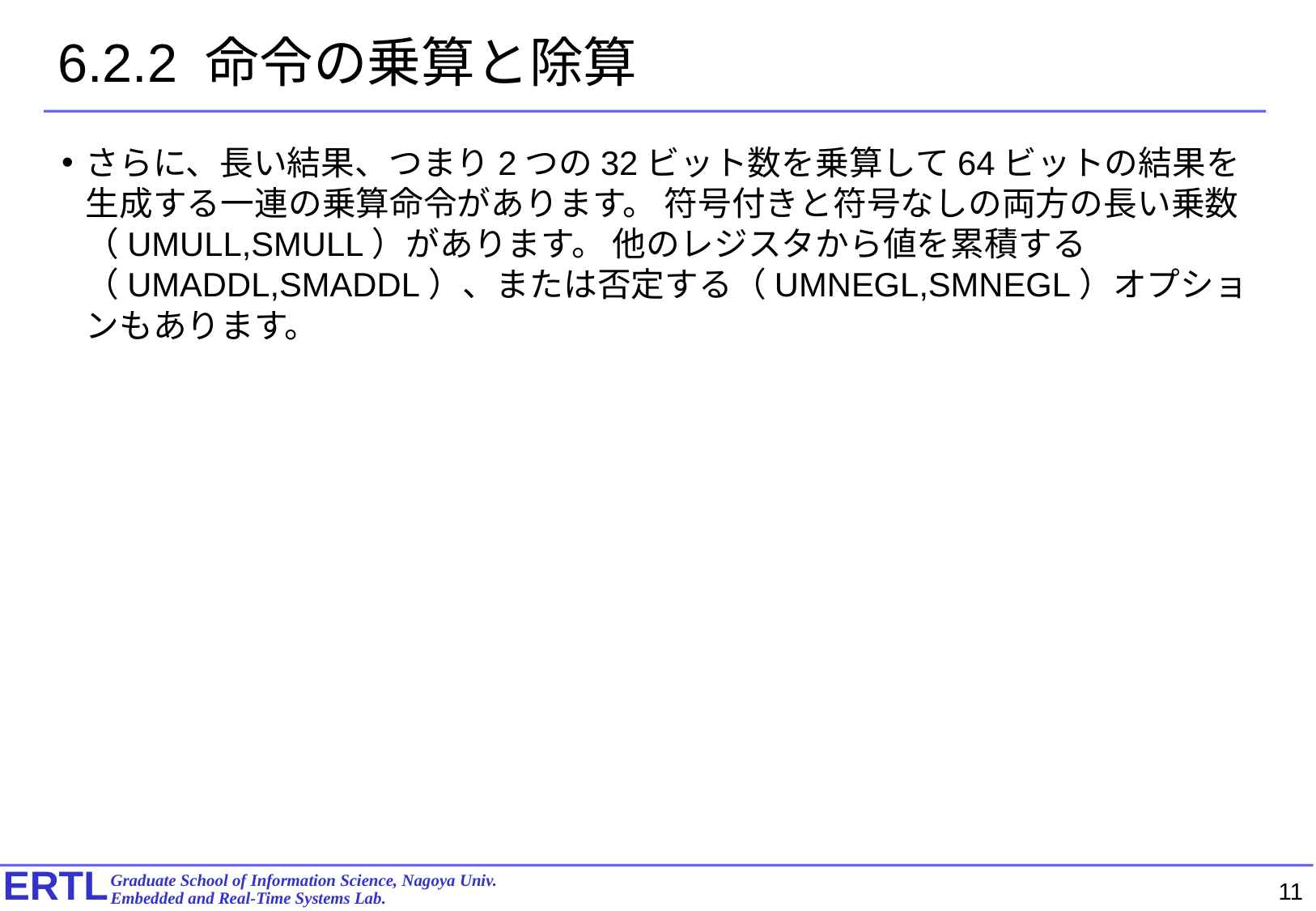

# 6.2.2 命令の乗算と除算
さらに、長い結果、つまり2つの32ビット数を乗算して64ビットの結果を生成する一連の乗算命令があります。 符号付きと符号なしの両方の長い乗数（UMULL,SMULL）があります。 他のレジスタから値を累積する（UMADDL,SMADDL）、または否定する（UMNEGL,SMNEGL）オプションもあります。

11